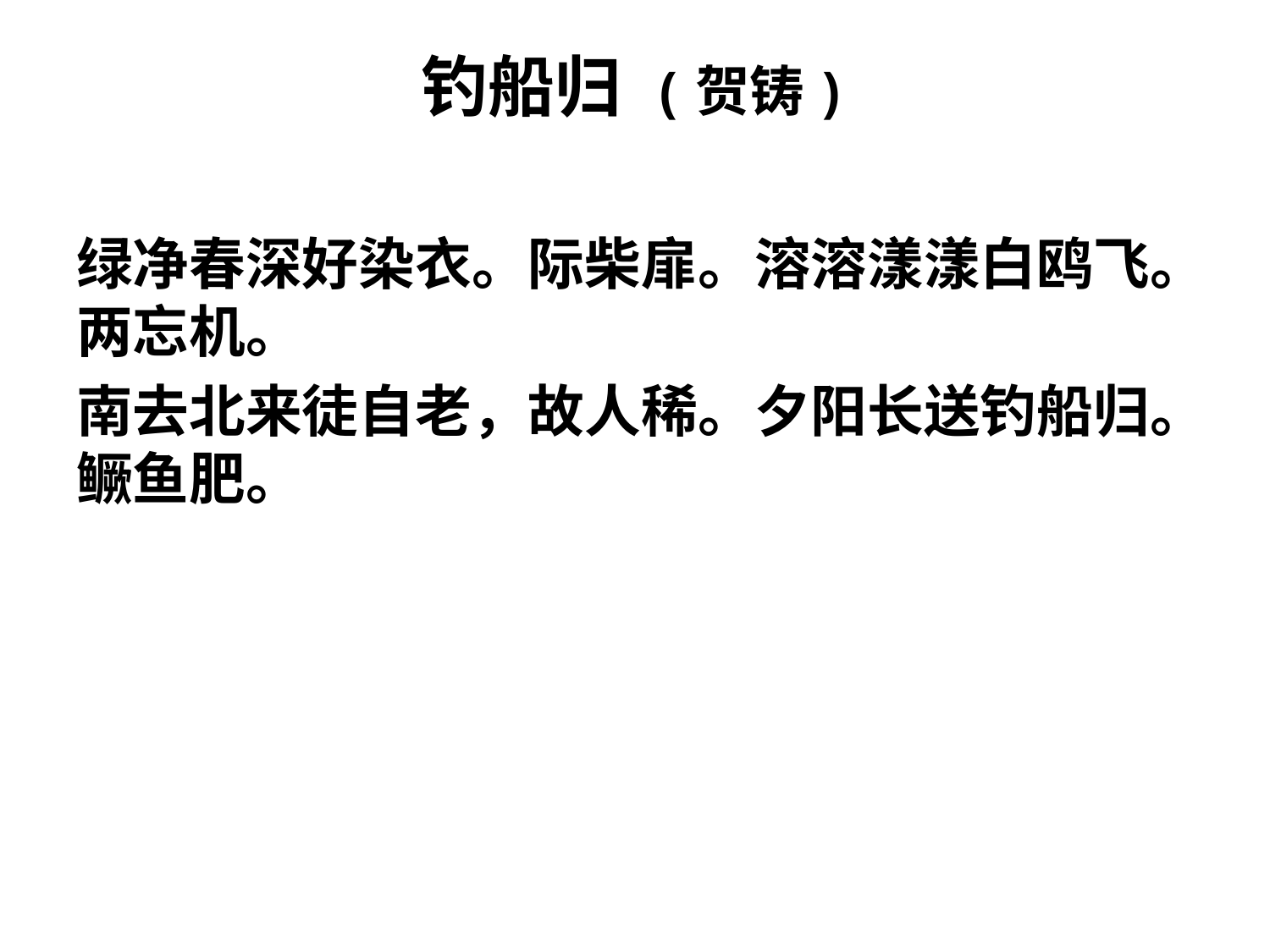

# 钓船归 (贺铸)
绿净春深好染衣。际柴扉。溶溶漾漾白鸥飞。两忘机。
南去北来徒自老，故人稀。夕阳长送钓船归。鳜鱼肥。